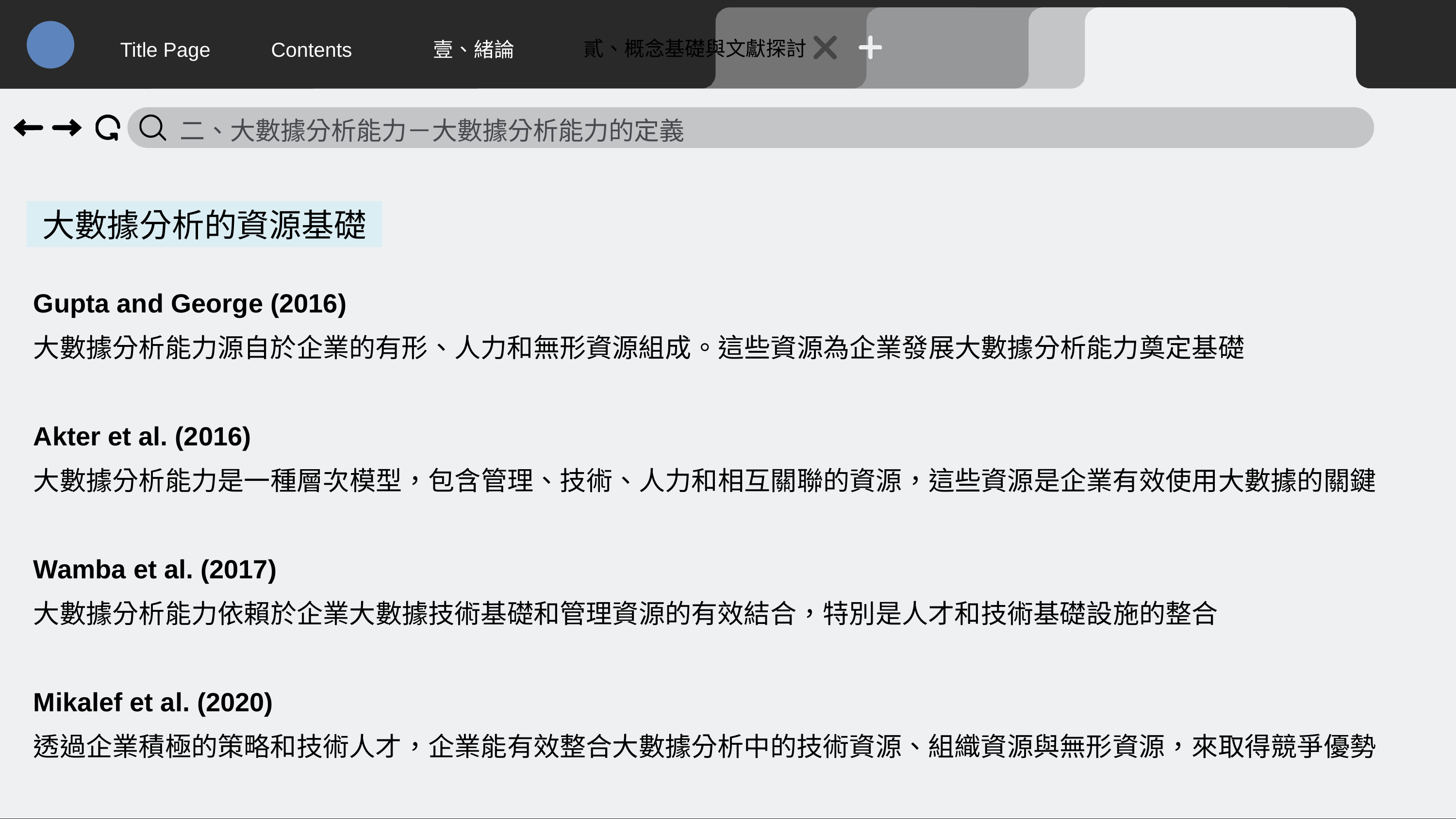

貳、概念基礎與文獻探討
Title Page
Contents
壹、緒論

二、大數據分析能力－大數據分析能力的定義

大數據分析的資源基礎
Gupta and George (2016)
大數據分析能力源自於企業的有形、人力和無形資源組成。這些資源為企業發展大數據分析能力奠定基礎

Akter et al. (2016)
大數據分析能力是一種層次模型，包含管理、技術、人力和相互關聯的資源，這些資源是企業有效使用大數據的關鍵

Wamba et al. (2017)
大數據分析能力依賴於企業大數據技術基礎和管理資源的有效結合，特別是人才和技術基礎設施的整合

Mikalef et al. (2020)
透過企業積極的策略和技術人才，企業能有效整合大數據分析中的技術資源、組織資源與無形資源，來取得競爭優勢